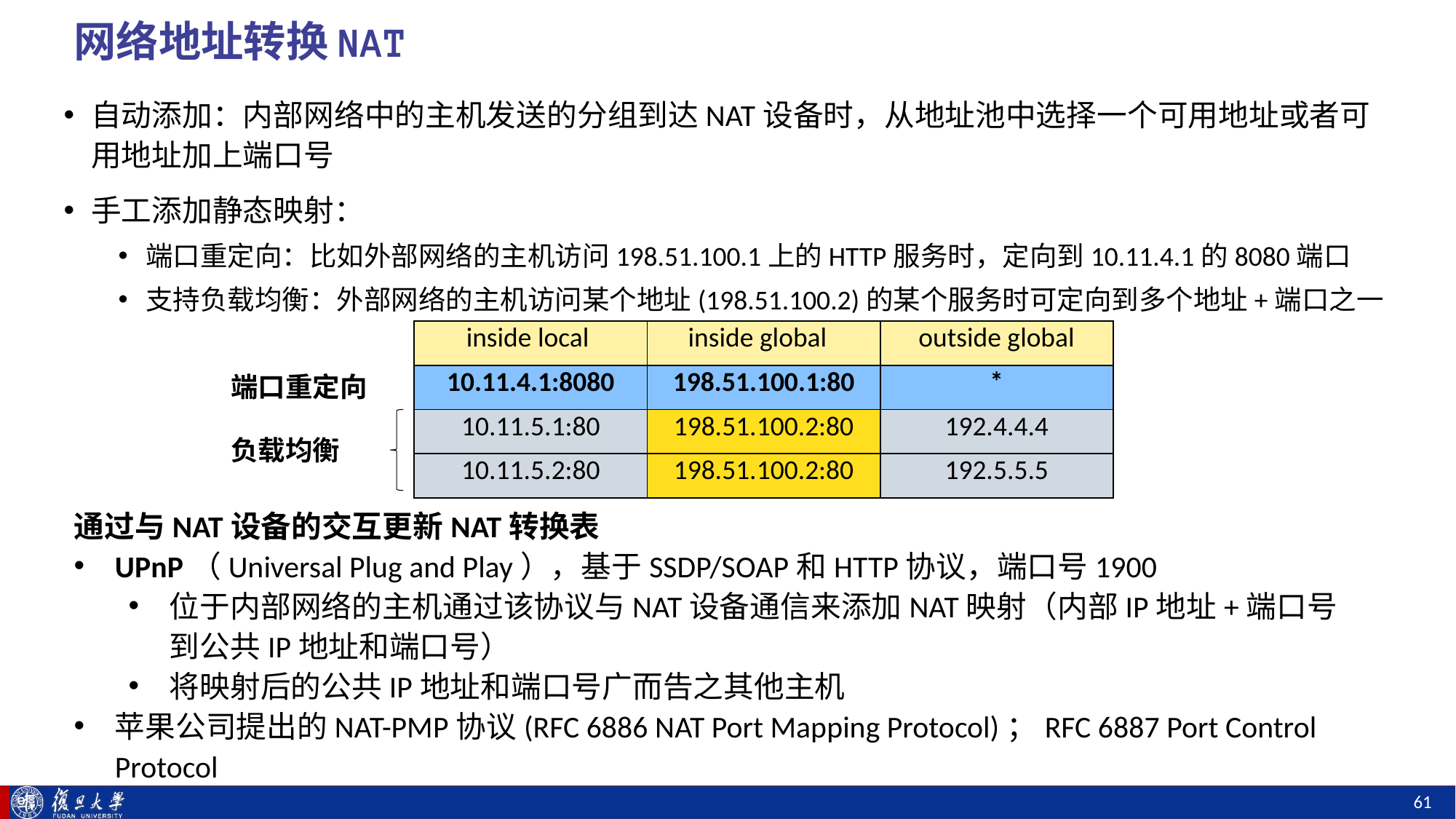

# 网络地址转换NAT
自动添加：内部网络中的主机发送的分组到达NAT设备时，从地址池中选择一个可用地址或者可用地址加上端口号
手工添加静态映射：
端口重定向：比如外部网络的主机访问198.51.100.1上的HTTP服务时，定向到10.11.4.1的8080端口
支持负载均衡：外部网络的主机访问某个地址(198.51.100.2)的某个服务时可定向到多个地址+端口之一

| inside local | inside global | outside global |
| --- | --- | --- |
| 10.11.4.1:8080 | 198.51.100.1:80 | \* |
| 10.11.5.1:80 | 198.51.100.2:80 | 192.4.4.4 |
| 10.11.5.2:80 | 198.51.100.2:80 | 192.5.5.5 |
端口重定向

负载均衡
通过与NAT设备的交互更新NAT转换表
UPnP（Universal Plug and Play），基于SSDP/SOAP和HTTP协议，端口号1900
位于内部网络的主机通过该协议与NAT设备通信来添加NAT映射（内部IP地址+端口号到公共IP地址和端口号）
将映射后的公共IP地址和端口号广而告之其他主机
苹果公司提出的NAT-PMP协议(RFC 6886 NAT Port Mapping Protocol)；RFC 6887 Port Control Protocol